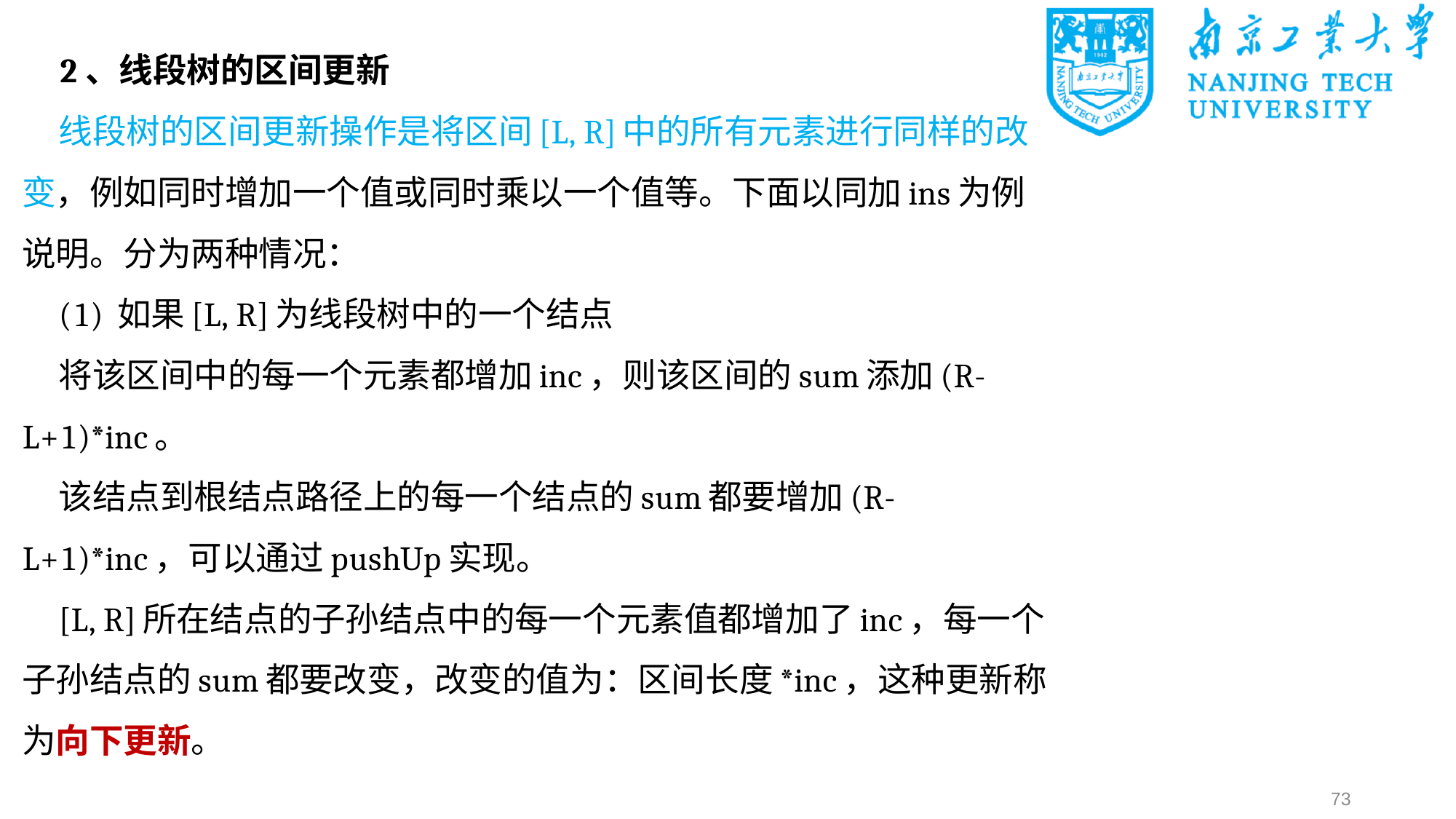

2、线段树的区间更新
线段树的区间更新操作是将区间[L, R]中的所有元素进行同样的改变，例如同时增加一个值或同时乘以一个值等。下面以同加ins为例说明。分为两种情况：
(1) 如果[L, R]为线段树中的一个结点
将该区间中的每一个元素都增加inc，则该区间的sum添加(R-L+1)*inc。
该结点到根结点路径上的每一个结点的sum都要增加(R-L+1)*inc，可以通过pushUp实现。
[L, R]所在结点的子孙结点中的每一个元素值都增加了inc，每一个子孙结点的sum都要改变，改变的值为：区间长度*inc，这种更新称为向下更新。
73